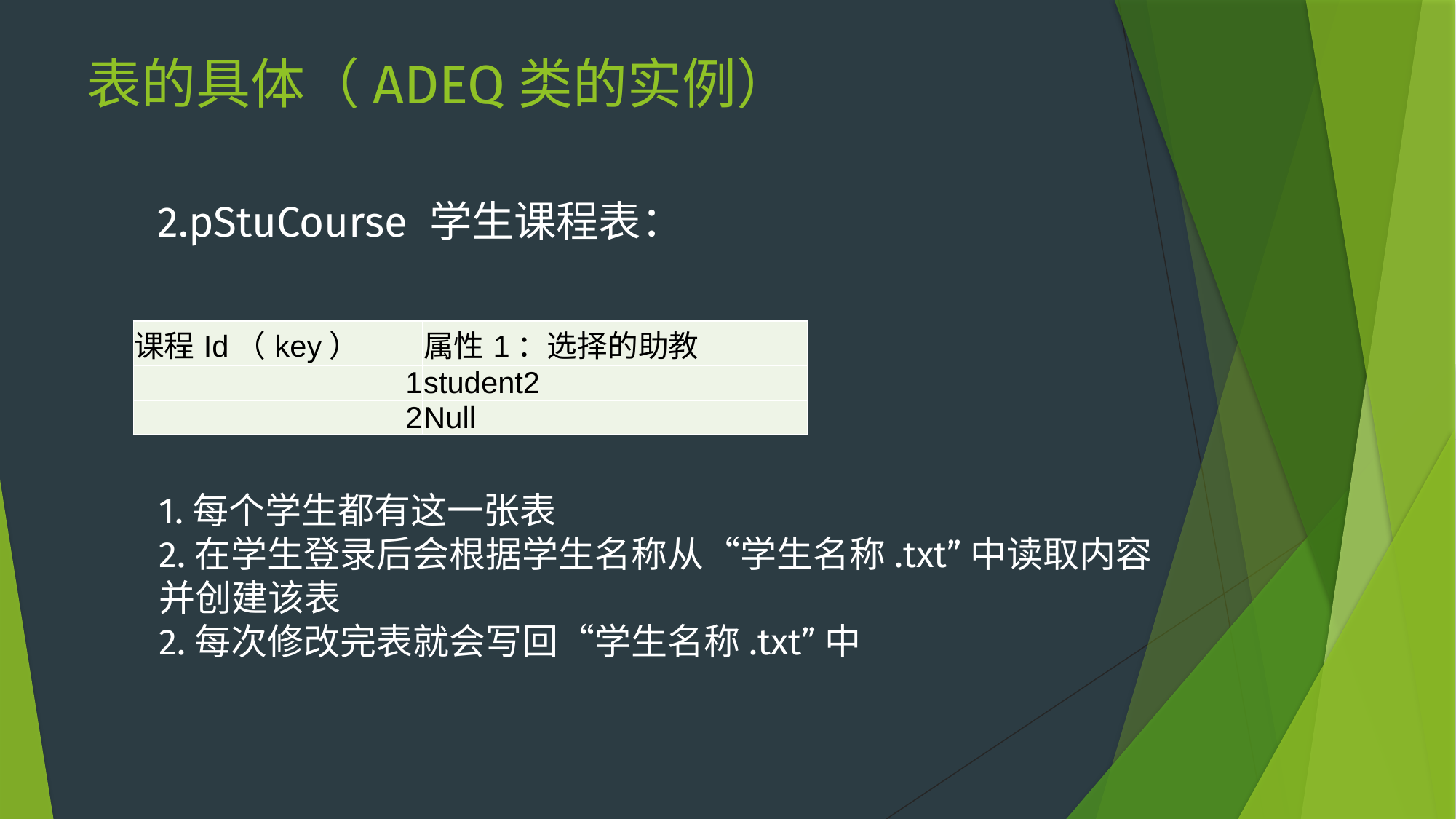

# 表的具体（ADEQ类的实例）
2.pStuCourse 学生课程表：
| 课程Id（key） | 属性1：选择的助教 |
| --- | --- |
| 1 | student2 |
| 2 | Null |
1.每个学生都有这一张表
2.在学生登录后会根据学生名称从“学生名称.txt”中读取内容并创建该表
2.每次修改完表就会写回“学生名称.txt”中